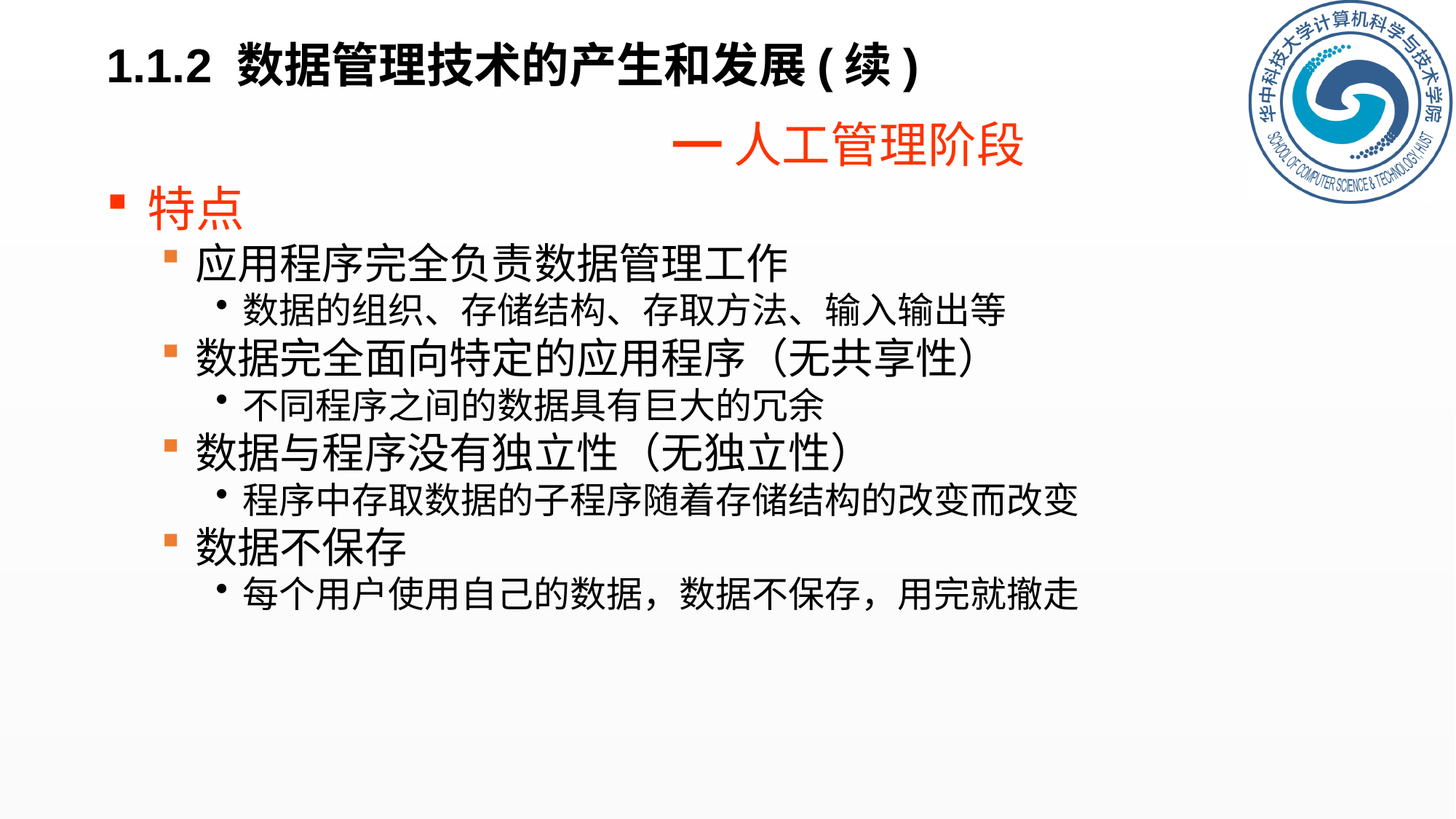

1.1.2 数据管理技术的产生和发展(续)
━人工管理阶段
特点
应用程序完全负责数据管理工作
数据的组织、存储结构、存取方法、输入输出等
数据完全面向特定的应用程序（无共享性）
不同程序之间的数据具有巨大的冗余
数据与程序没有独立性（无独立性）
程序中存取数据的子程序随着存储结构的改变而改变
数据不保存
每个用户使用自己的数据，数据不保存，用完就撤走